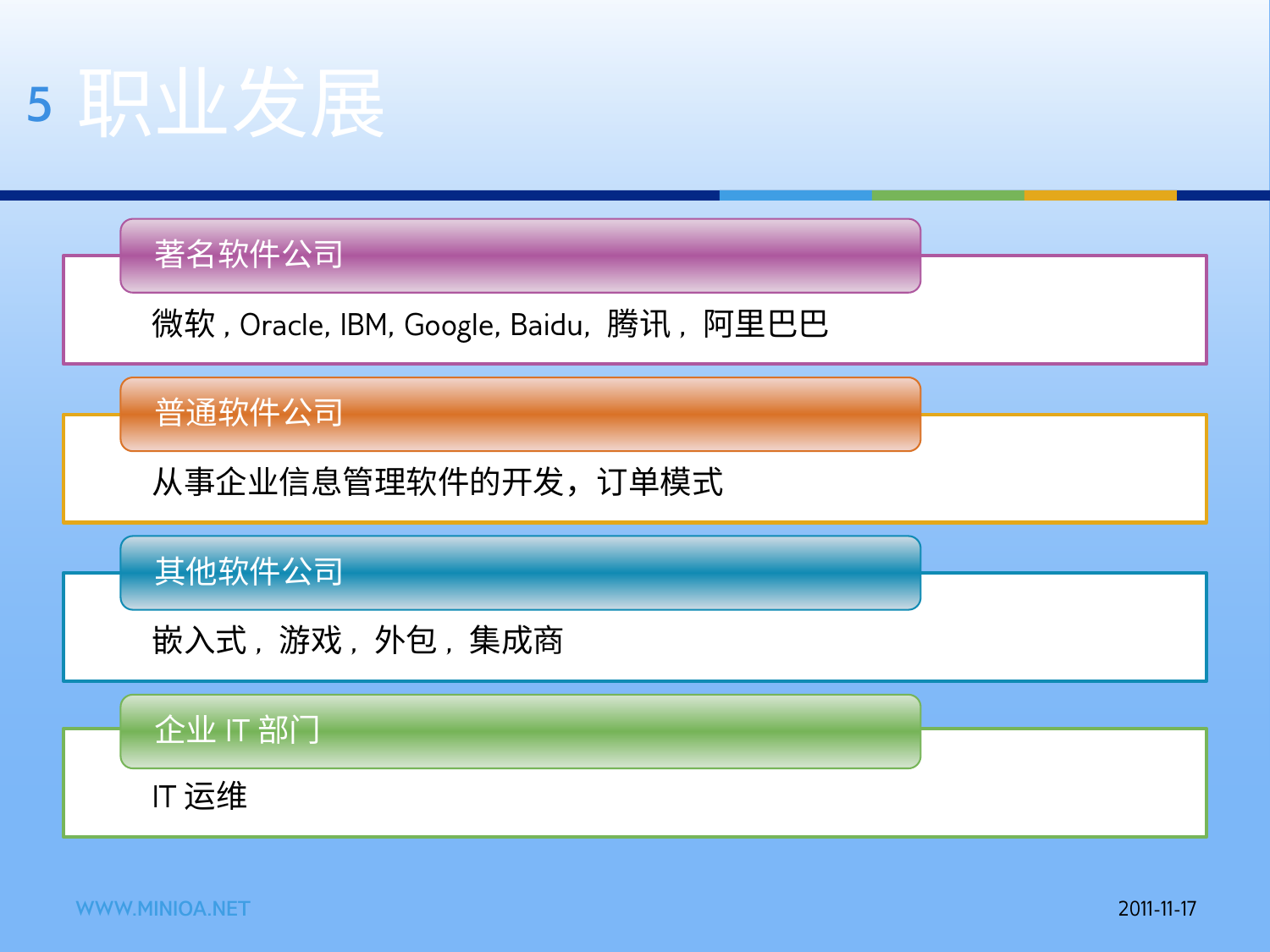

# 职业发展
5
著名软件公司
微软, Oracle, IBM, Google, Baidu, 腾讯, 阿里巴巴
普通软件公司
从事企业信息管理软件的开发，订单模式
其他软件公司
嵌入式, 游戏, 外包, 集成商
企业IT部门
IT运维
www.minioa.net
2011-11-17